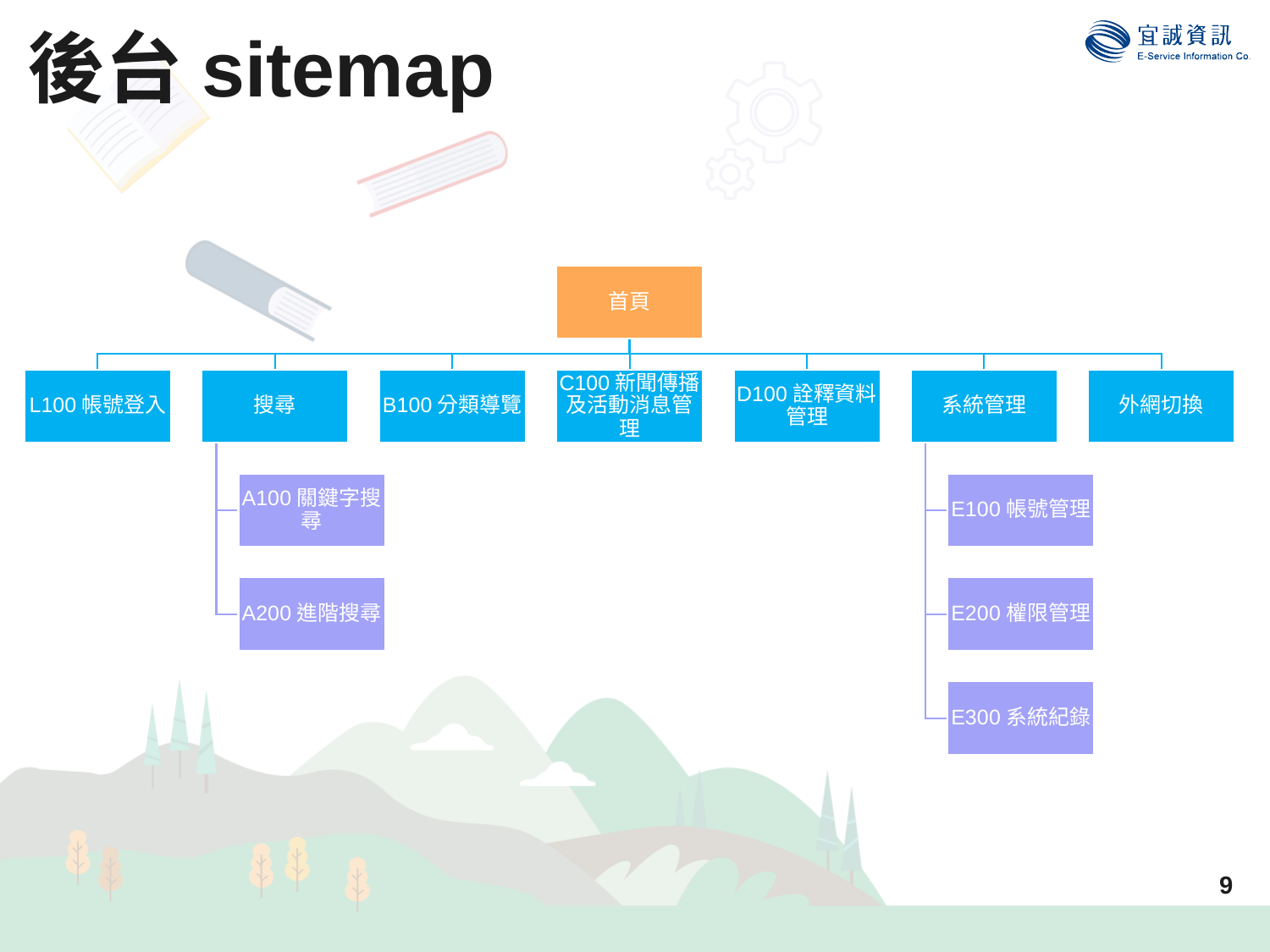

# 後台sitemap
首頁
L100帳號登入
搜尋
A100關鍵字搜尋
A200進階搜尋
B100分類導覽
C100新聞傳播及活動消息管理
D100詮釋資料管理
系統管理
E100帳號管理
E200權限管理
E300系統紀錄
外網切換
9